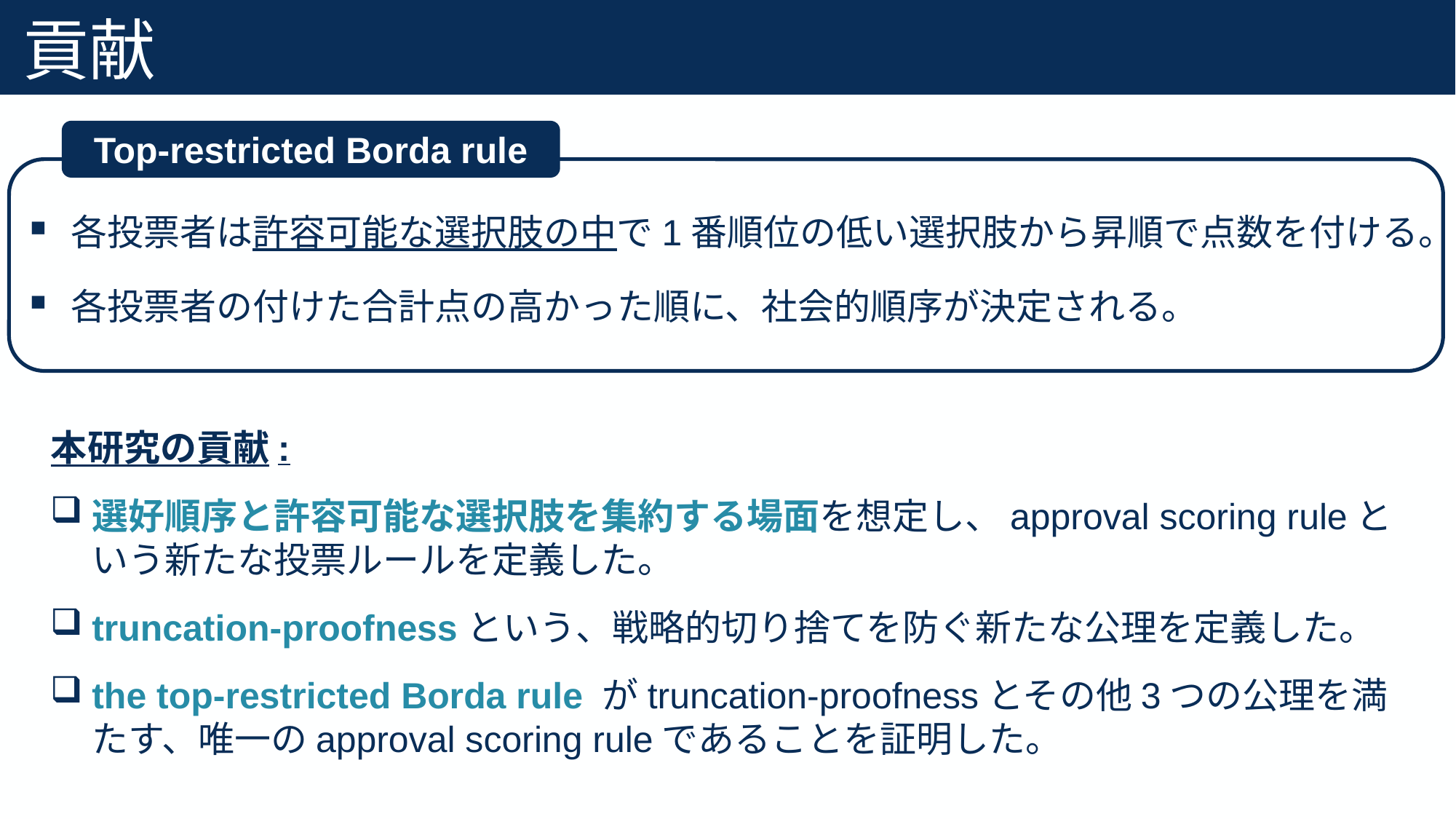

# 貢献
15
Top-restricted Borda rule
各投票者は許容可能な選択肢の中で1番順位の低い選択肢から昇順で点数を付ける。
各投票者の付けた合計点の高かった順に、社会的順序が決定される。
本研究の貢献:
選好順序と許容可能な選択肢を集約する場面を想定し、approval scoring ruleという新たな投票ルールを定義した。
truncation-proofnessという、戦略的切り捨てを防ぐ新たな公理を定義した。
the top-restricted Borda rule がtruncation-proofnessとその他3つの公理を満たす、唯一のapproval scoring ruleであることを証明した。